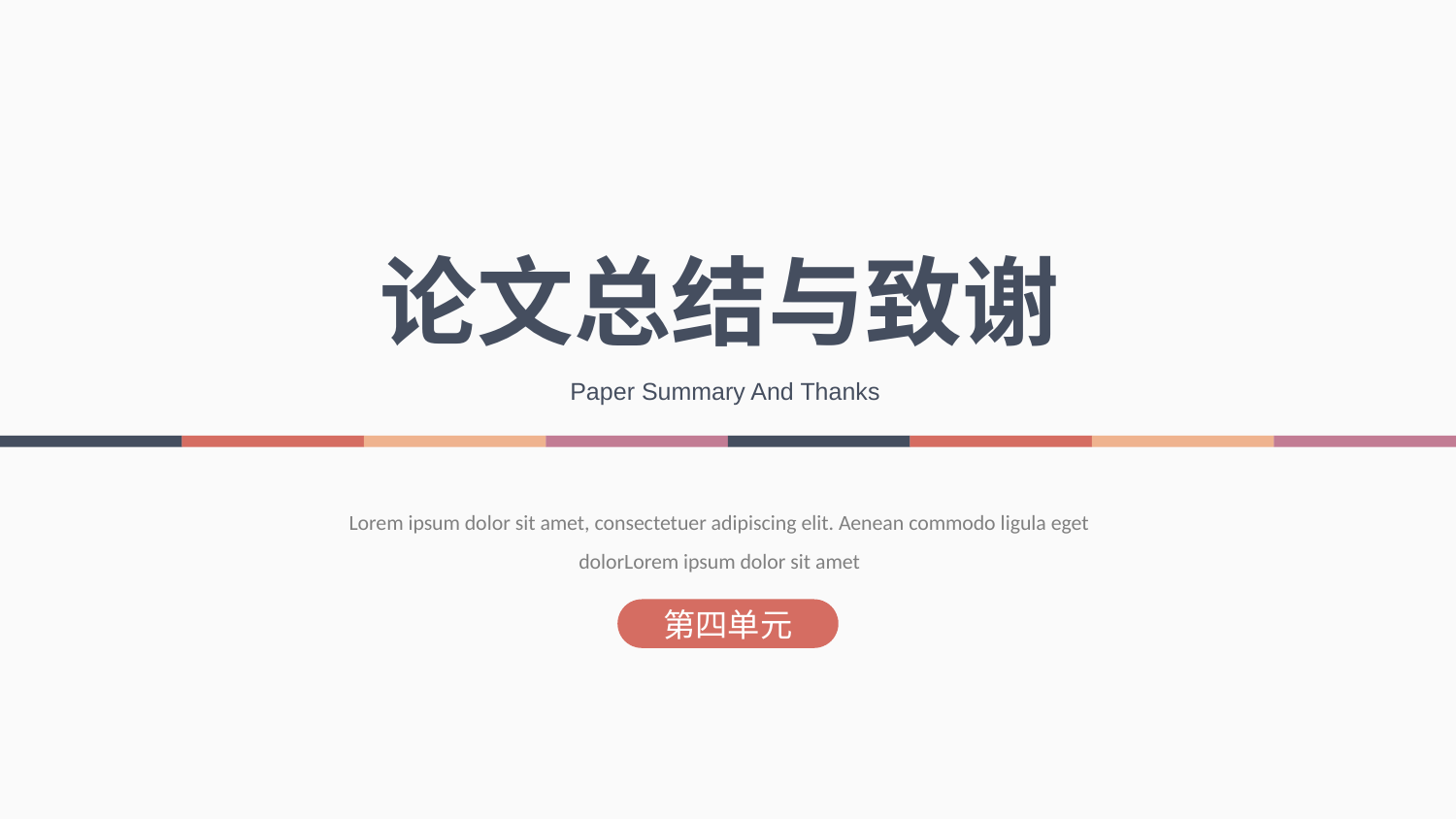

论文总结与致谢
Paper Summary And Thanks

Lorem ipsum dolor sit amet, consectetuer adipiscing elit. Aenean commodo ligula eget dolorLorem ipsum dolor sit amet

第四单元